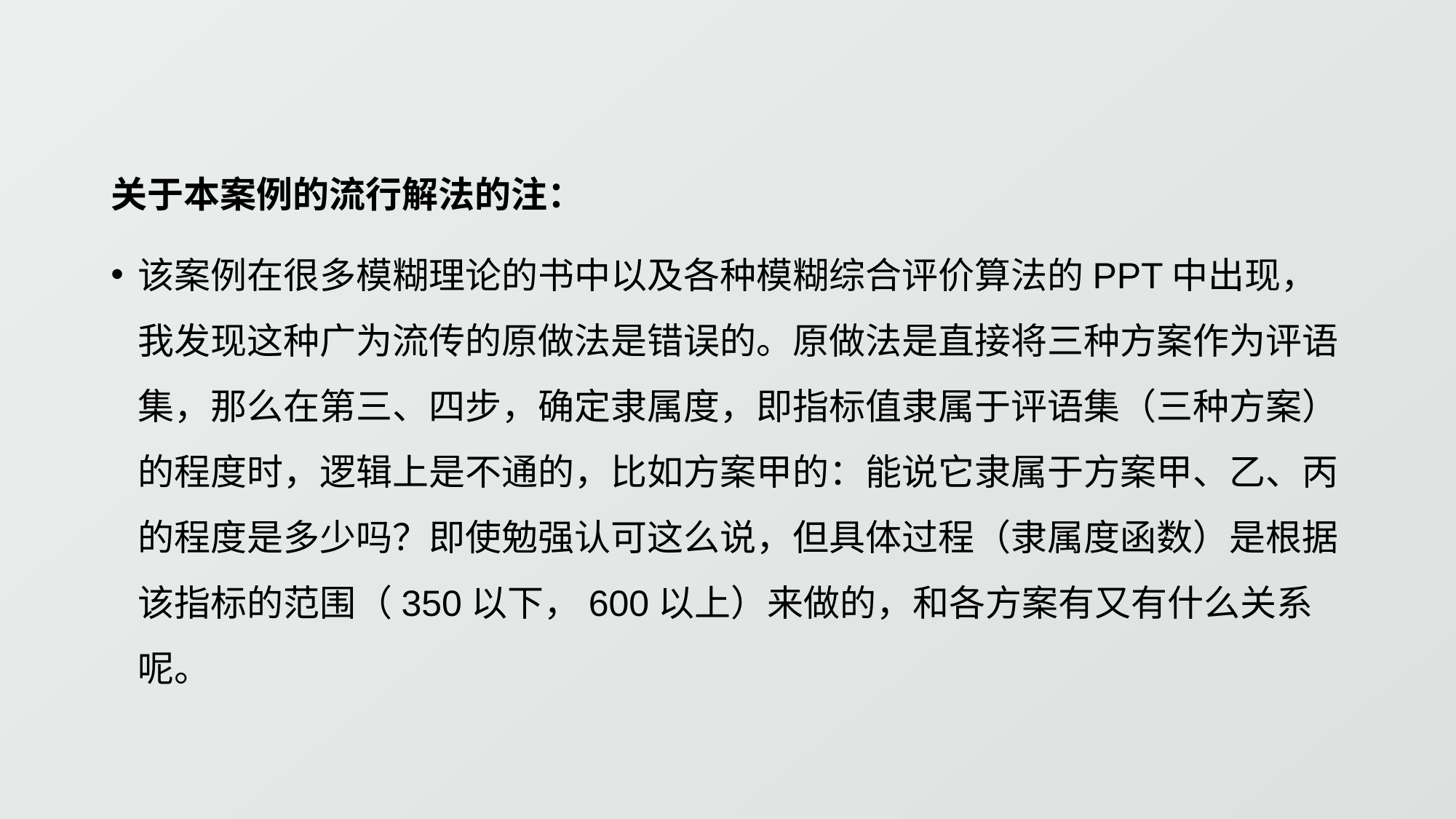

关于本案例的流行解法的注：
该案例在很多模糊理论的书中以及各种模糊综合评价算法的PPT中出现，我发现这种广为流传的原做法是错误的。原做法是直接将三种方案作为评语集，那么在第三、四步，确定隶属度，即指标值隶属于评语集（三种方案）的程度时，逻辑上是不通的，比如方案甲的：能说它隶属于方案甲、乙、丙的程度是多少吗？即使勉强认可这么说，但具体过程（隶属度函数）是根据该指标的范围（350以下，600以上）来做的，和各方案有又有什么关系呢。